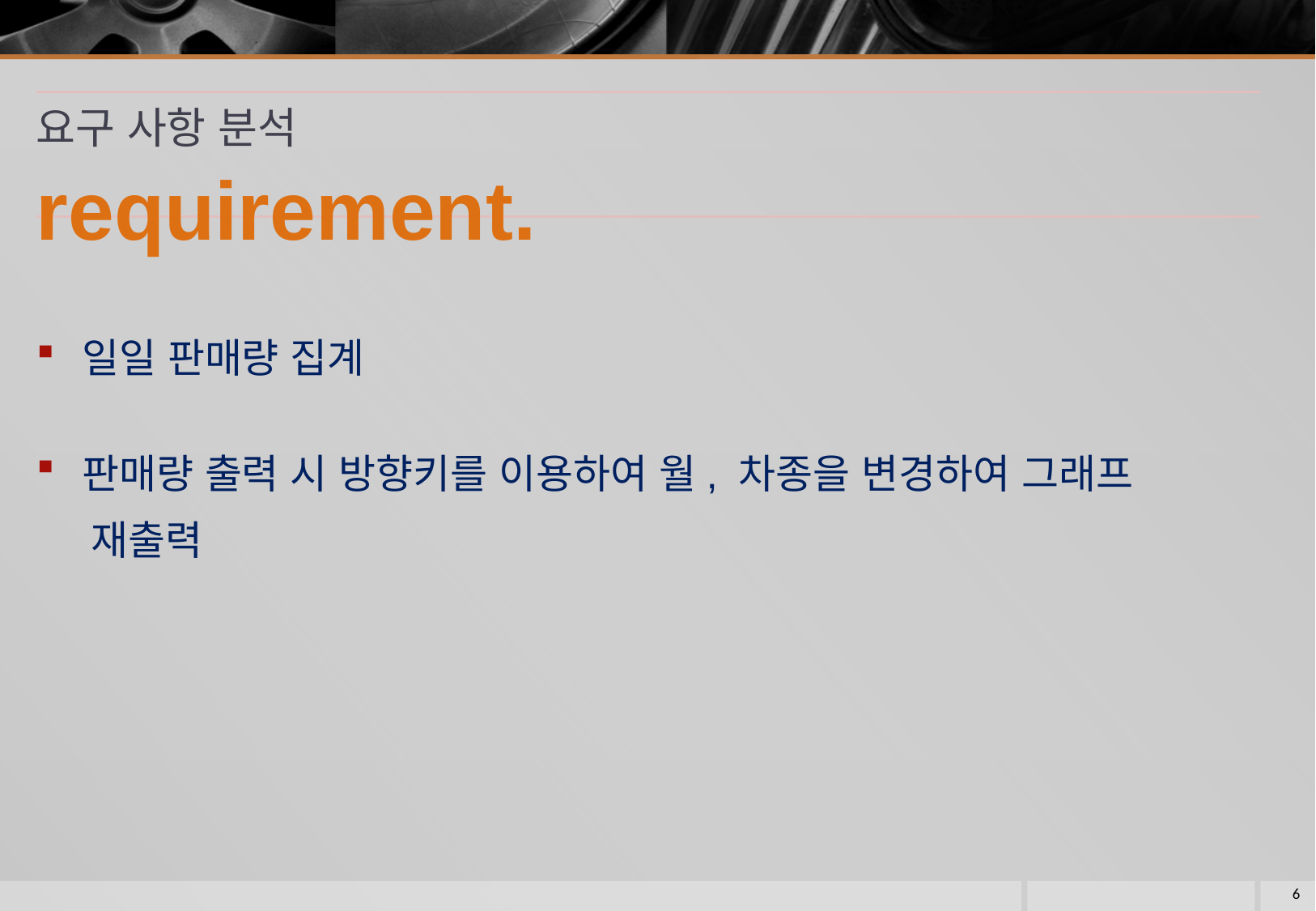

# 요구 사항 분석
requirement.
일일 판매량 집계
판매량 출력 시 방향키를 이용하여 월, 차종을 변경하여 그래프
    재출력
6